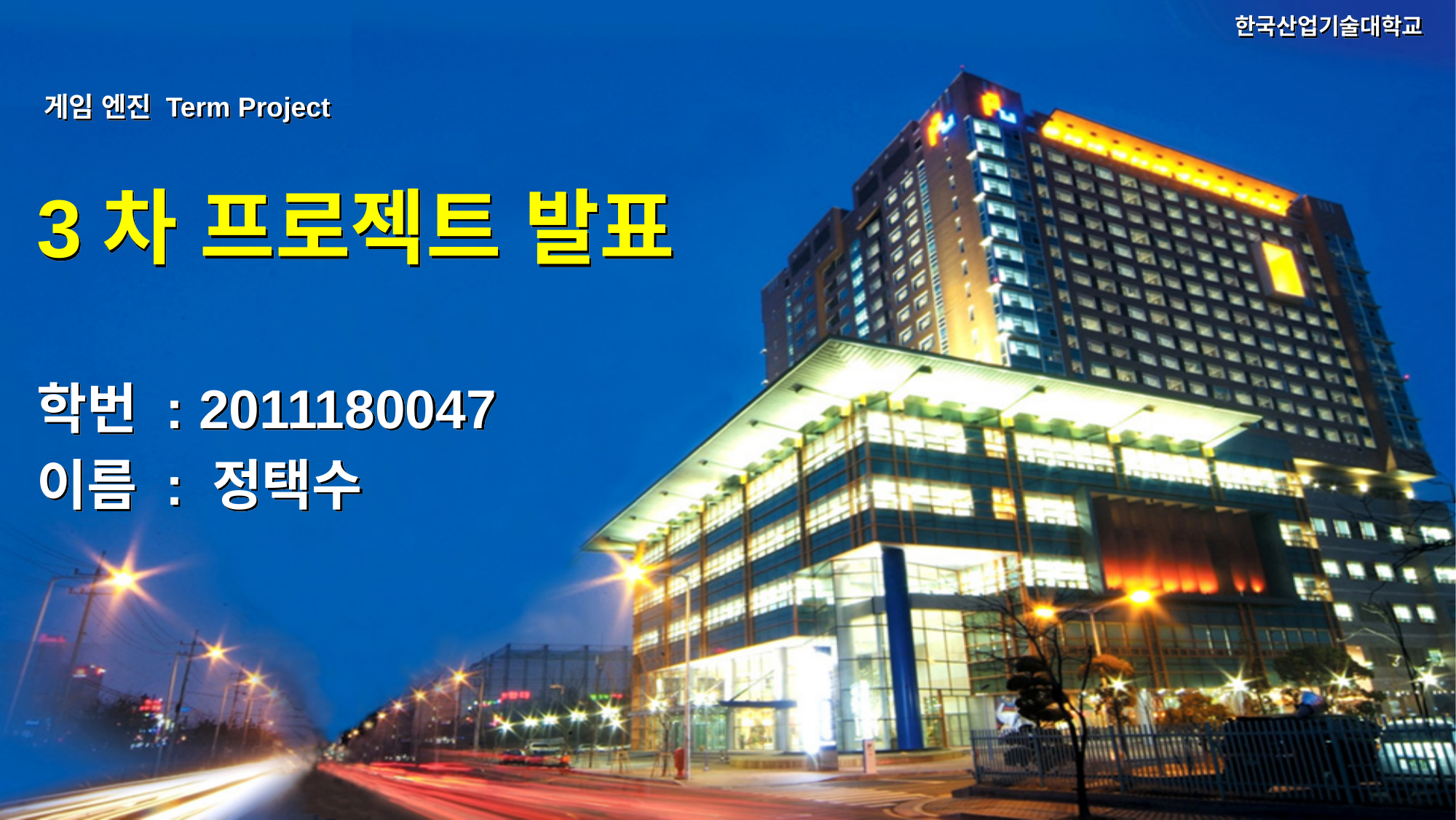

# 3차 프로젝트 발표
학번 : 2011180047
이름 : 정택수